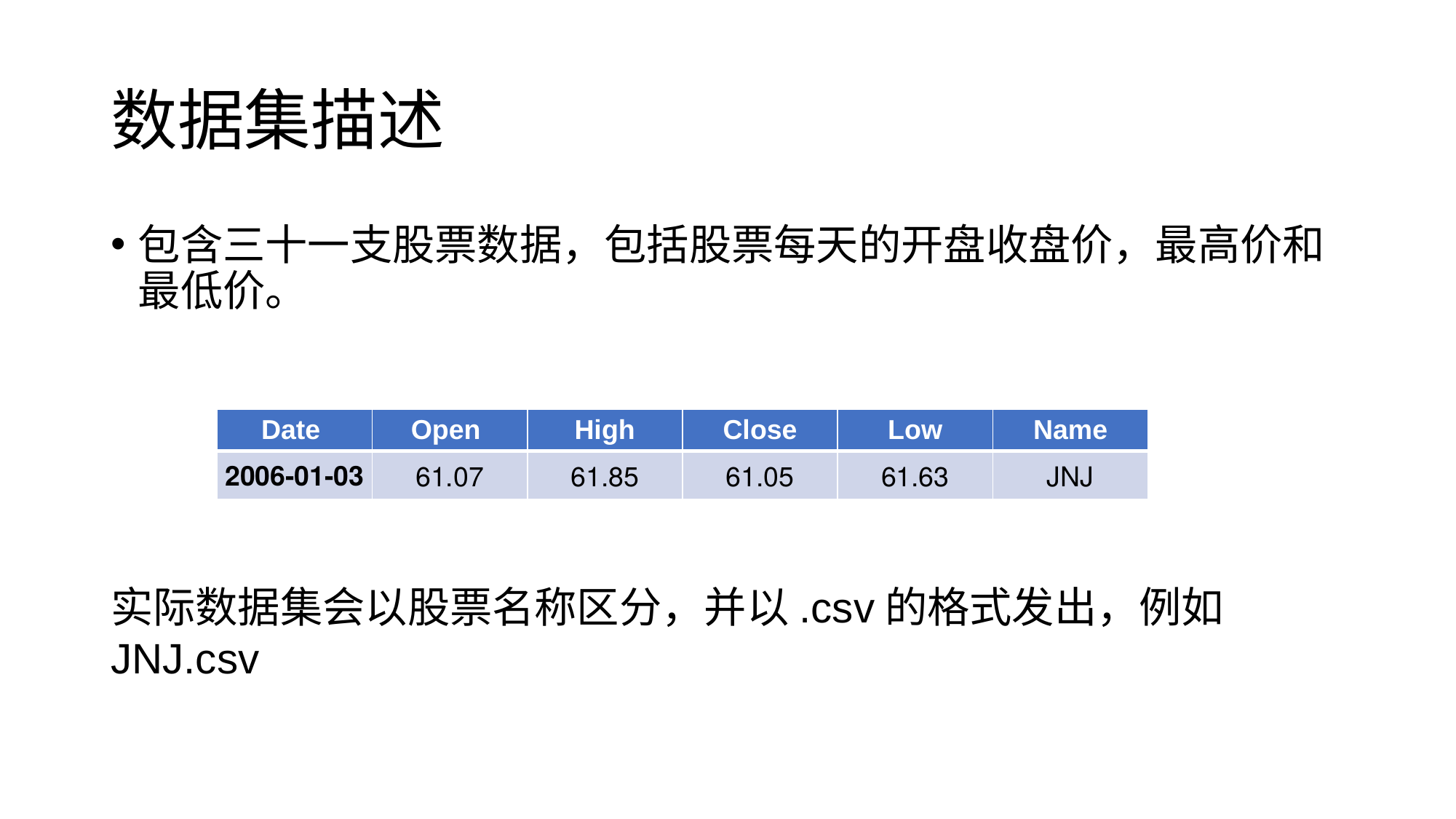

# 数据集描述
包含三十一支股票数据，包括股票每天的开盘收盘价，最高价和最低价。
| Date | Open | High | Close | Low | Name |
| --- | --- | --- | --- | --- | --- |
| 2006-01-03 | 61.07 | 61.85 | 61.05 | 61.63 | JNJ |
实际数据集会以股票名称区分，并以.csv的格式发出，例如JNJ.csv